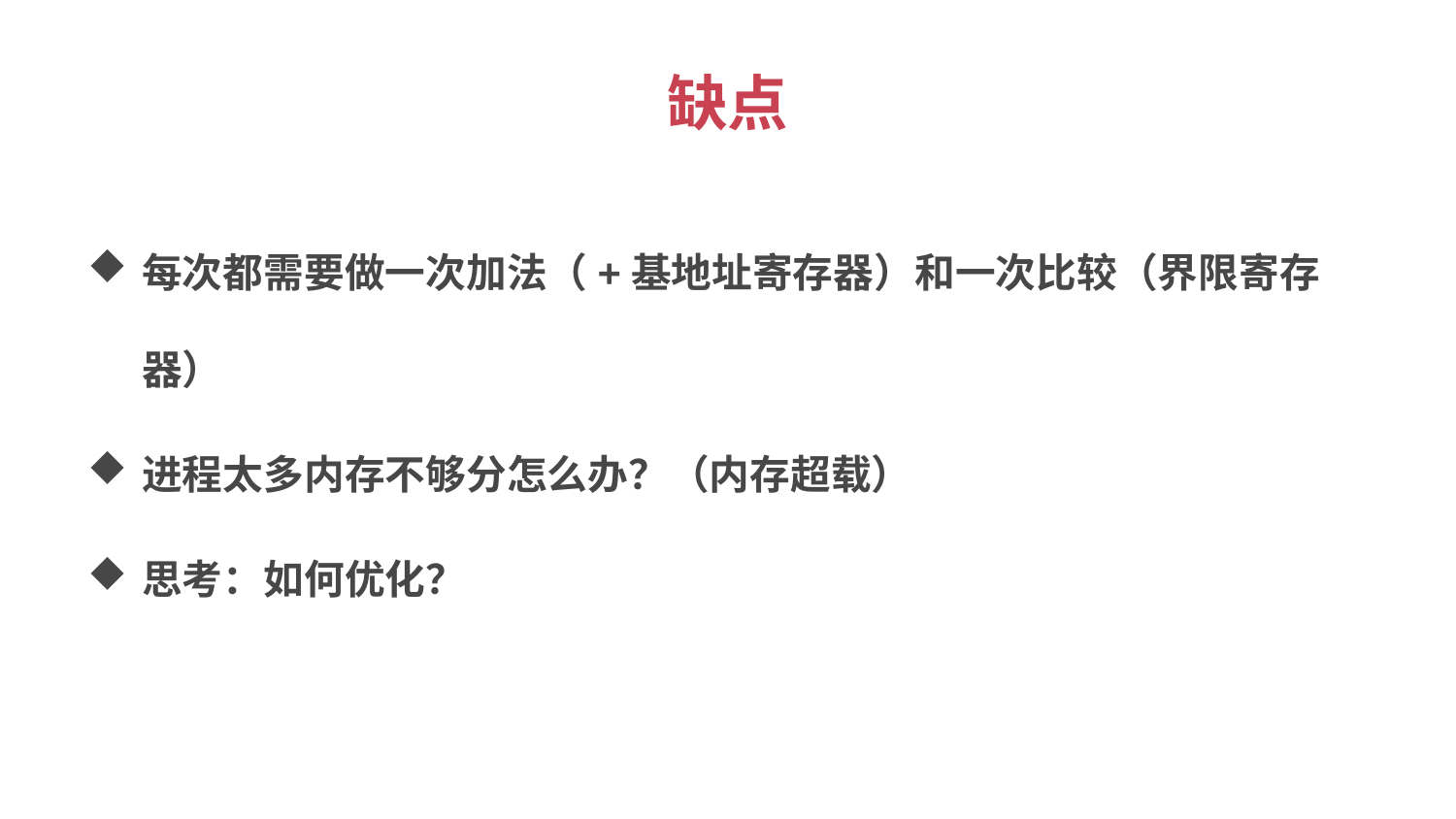

# 缺点
每次都需要做一次加法（+基地址寄存器）和一次比较（界限寄存器）
进程太多内存不够分怎么办？（内存超载）
思考：如何优化？